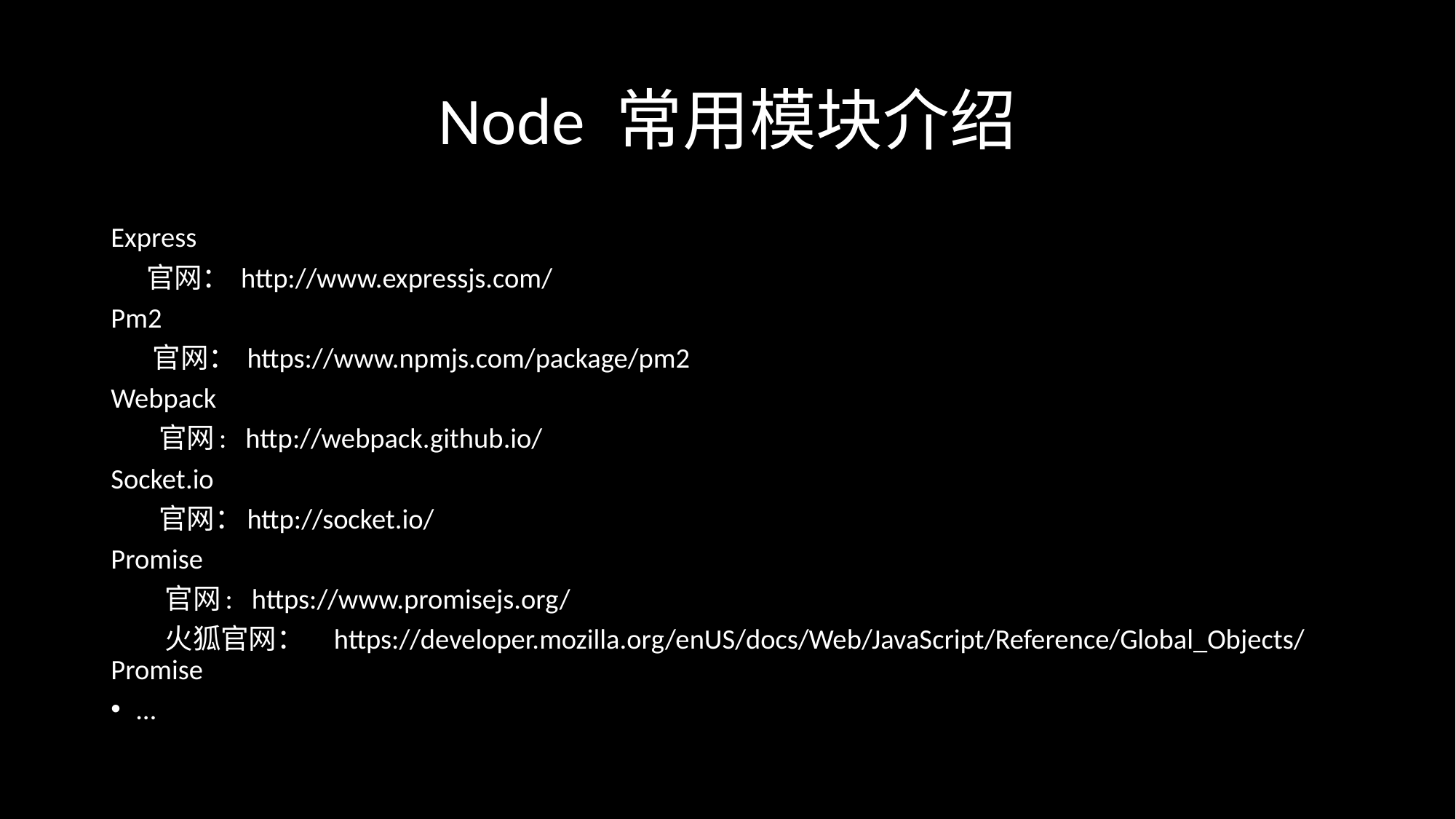

# Node 常用模块介绍
Express
     官网： http://www.expressjs.com/
Pm2
      官网： https://www.npmjs.com/package/pm2
Webpack
       官网:   http://webpack.github.io/
Socket.io
       官网：http://socket.io/
Promise
        官网:   https://www.promisejs.org/
        火狐官网：    https://developer.mozilla.org/enUS/docs/Web/JavaScript/Reference/Global_Objects/Promise
…